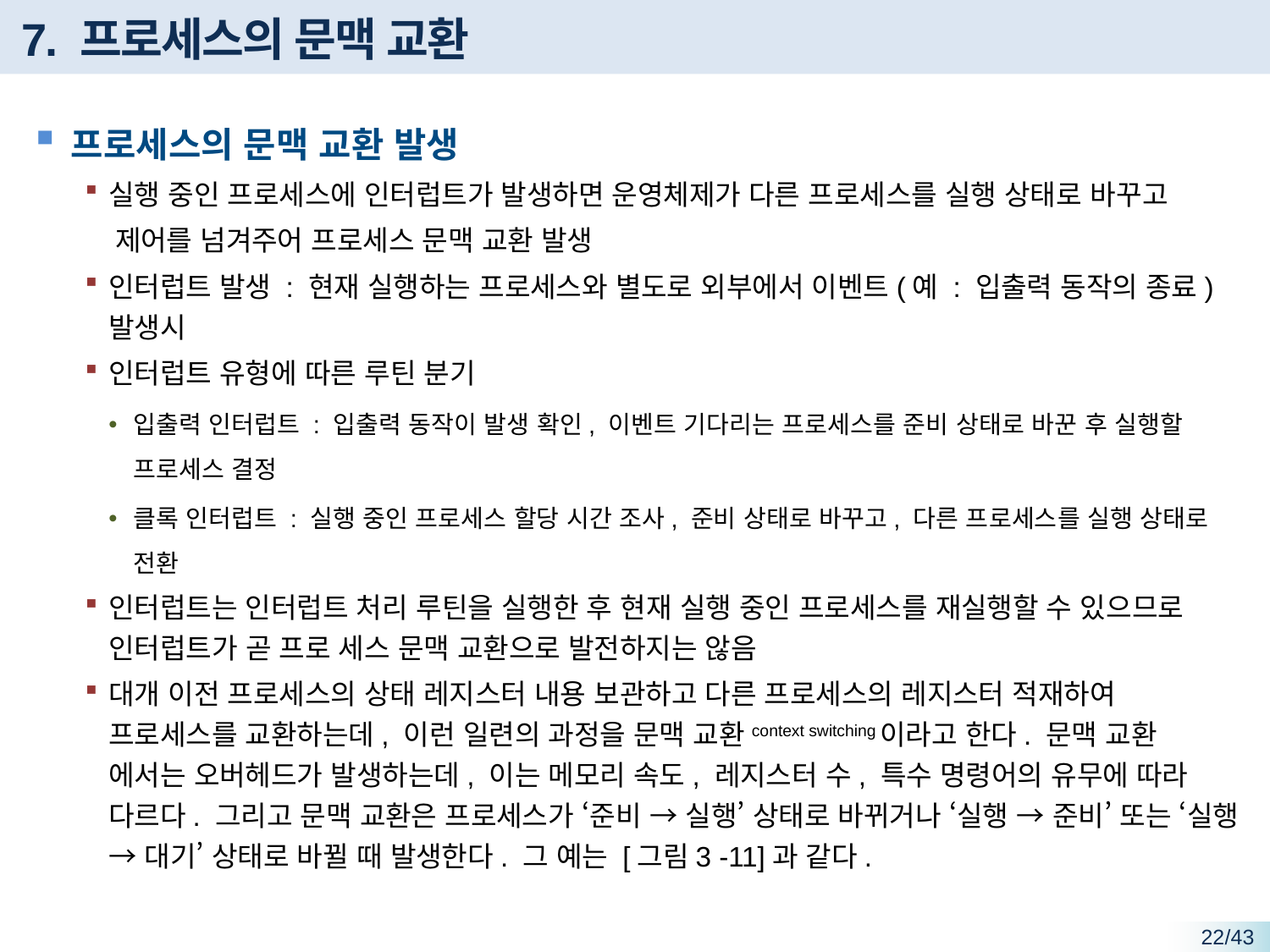

# 7. 프로세스의 문맥 교환
프로세스의 문맥 교환 발생
실행 중인 프로세스에 인터럽트가 발생하면 운영체제가 다른 프로세스를 실행 상태로 바꾸고
   제어를 넘겨주어 프로세스 문맥 교환 발생
인터럽트 발생 : 현재 실행하는 프로세스와 별도로 외부에서 이벤트(예 : 입출력 동작의 종료) 발생시
인터럽트 유형에 따른 루틴 분기
입출력 인터럽트 : 입출력 동작이 발생 확인, 이벤트 기다리는 프로세스를 준비 상태로 바꾼 후 실행할 프로세스 결정
클록 인터럽트 : 실행 중인 프로세스 할당 시간 조사, 준비 상태로 바꾸고, 다른 프로세스를 실행 상태로 전환
인터럽트는 인터럽트 처리 루틴을 실행한 후 현재 실행 중인 프로세스를 재실행할 수 있으므로 인터럽트가 곧 프로 세스 문맥 교환으로 발전하지는 않음
대개 이전 프로세스의 상태 레지스터 내용 보관하고 다른 프로세스의 레지스터 적재하여 프로세스를 교환하는데, 이런 일련의 과정을 문맥 교환context switching이라고 한다. 문맥 교환 에서는 오버헤드가 발생하는데, 이는 메모리 속도, 레지스터 수, 특수 명령어의 유무에 따라 다르다. 그리고 문맥 교환은 프로세스가 ‘준비 → 실행’ 상태로 바뀌거나 ‘실행 → 준비’ 또는 ‘실행 → 대기’ 상태로 바뀔 때 발생한다. 그 예는 [그림3 -11]과 같다.